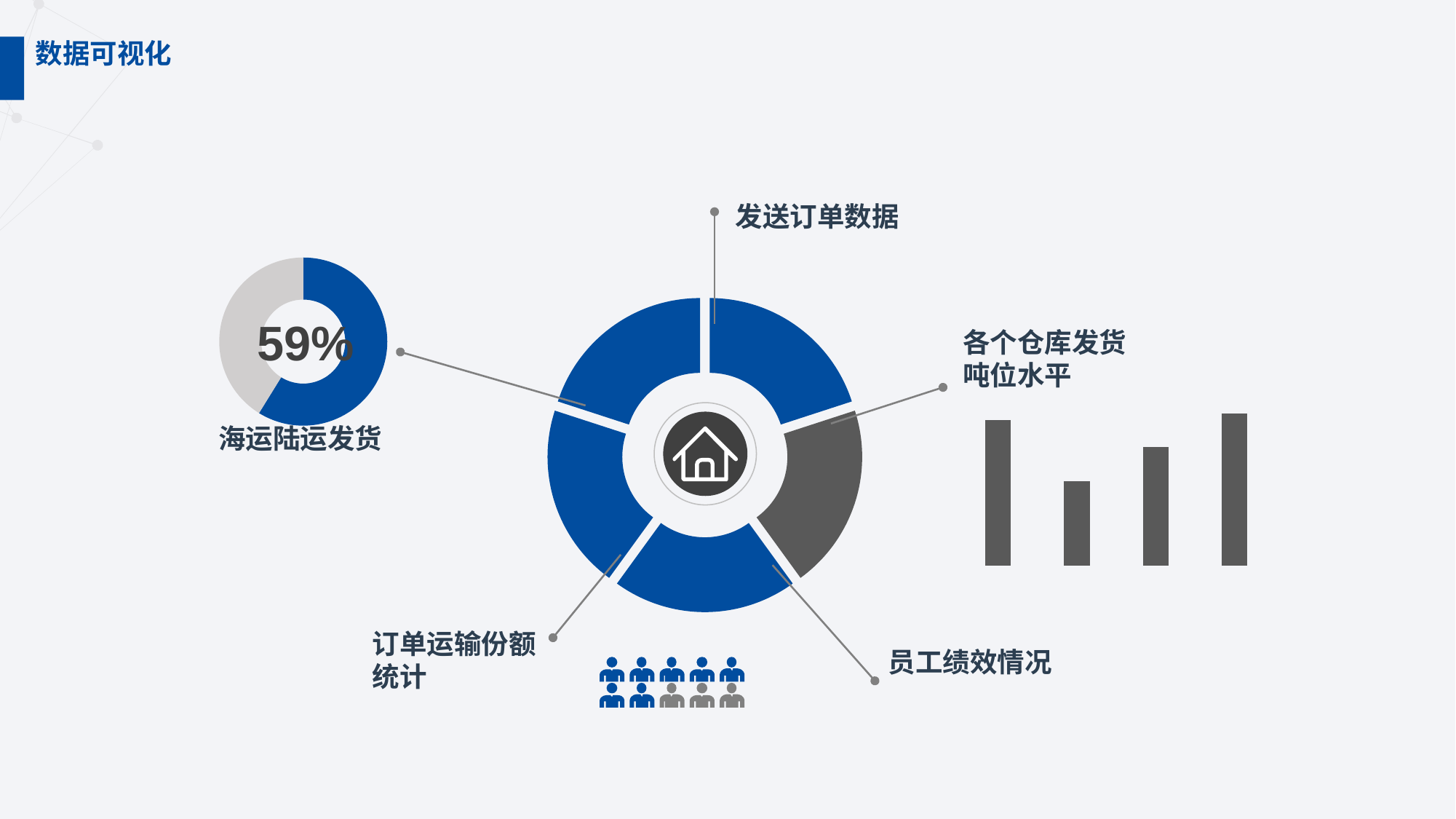

数据可视化

发送订单数据

### Chart

| Category | 销售额 |
|---|---|
| 第一季度 | 100.0 |
| 第二季度 | 70.0 |
59%
海运陆运发货

### Chart

| Category | 销售额 |
|---|---|
| 第一季度 | 1.0 |
| 第二季度 | 1.0 |
| 第三季度 | 1.0 |
| 第四季度 | 1.0 |
各个仓库发货吨位水平

### Chart

| Category | 系列 1 |
|---|---|
| 类别 1 | 4.3 |
| 类别 2 | 2.5 |
| 类别 3 | 3.5 |
| 类别 4 | 4.5 |

订单运输份额统计

员工绩效情况